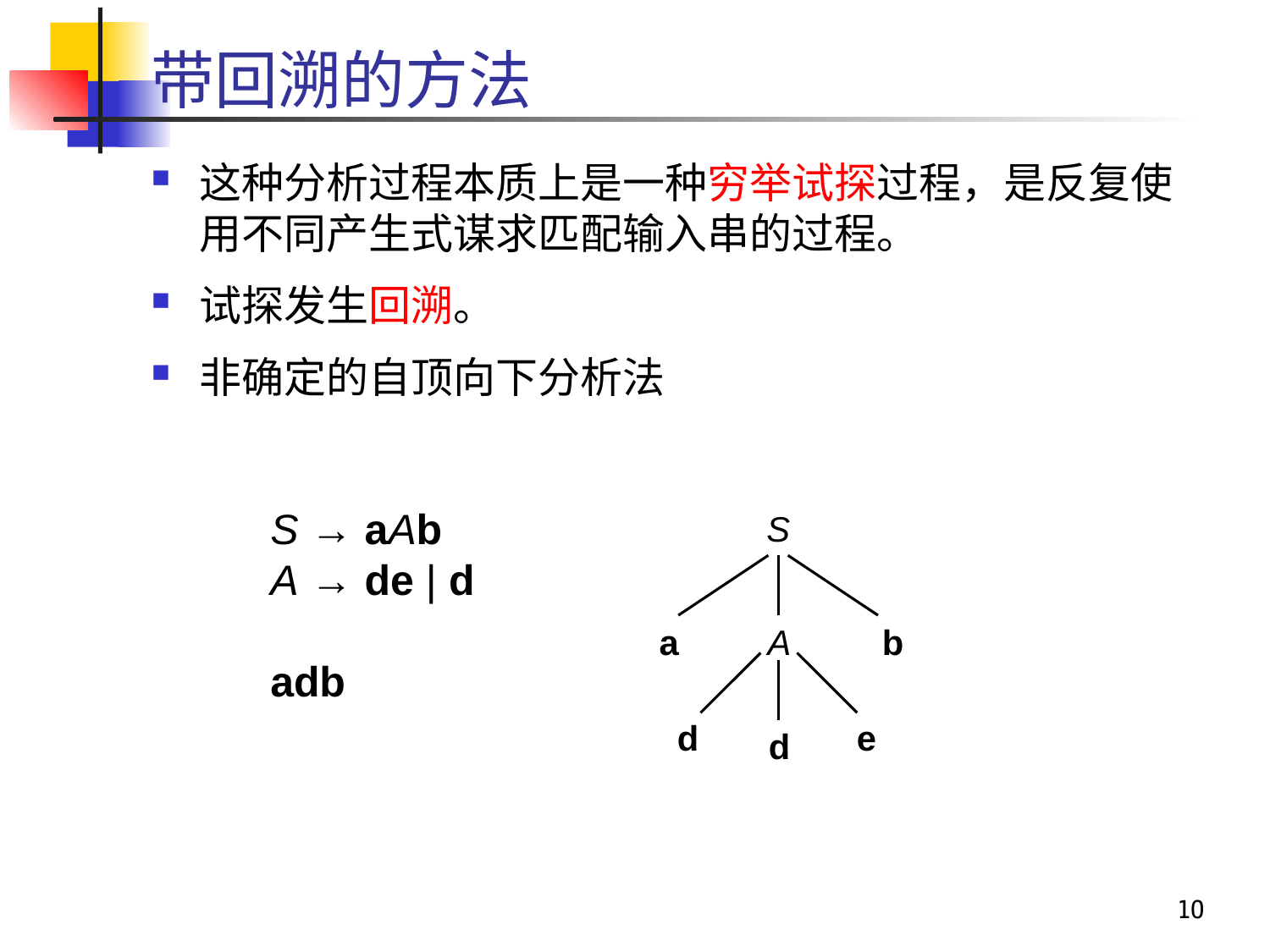

# 带回溯的方法
这种分析过程本质上是一种穷举试探过程，是反复使用不同产生式谋求匹配输入串的过程。
试探发生回溯。
非确定的自顶向下分析法
S → aAb
A → de | d

adb
S

a
A
b

d
e
d
10